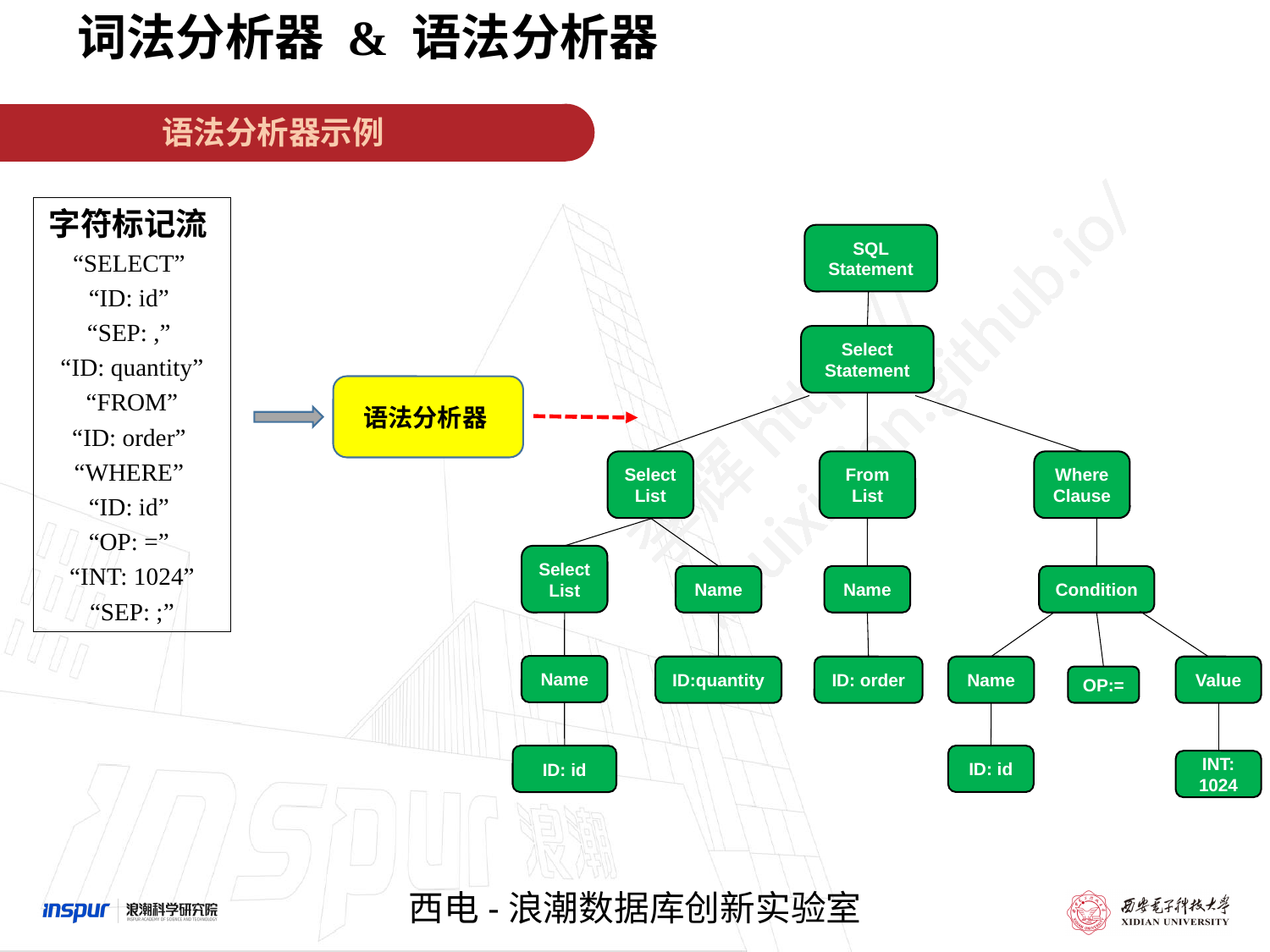

词法分析器 & 语法分析器

语法分析器示例
字符标记流
“SELECT”
“ID: id”
“SEP: ,”
“ID: quantity”
 “FROM”
“ID: order”
“WHERE”
“ID: id”
“OP: =”
“INT: 1024”
“SEP: ;”
SQL Statement
Select Statement
SelectList
From
List
Where Clause
Name
Name
Condition
Name
ID:quantity
ID: order
Name
Value
OP:=
ID: id
ID: id
INT: 1024
语法分析器

SelectList